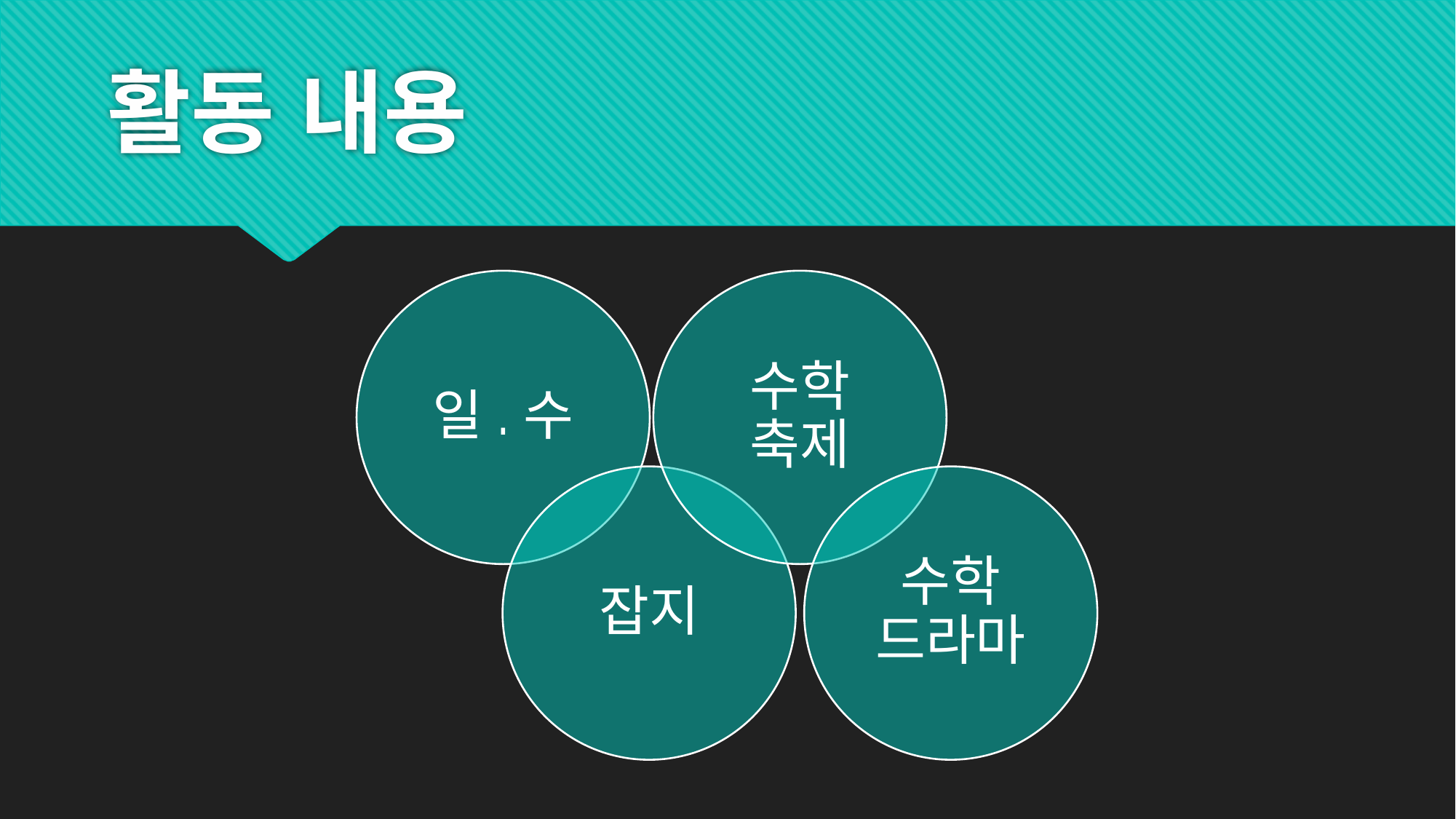

# 활동 내용
일.수
잡지
수학 축제
수학 드라마